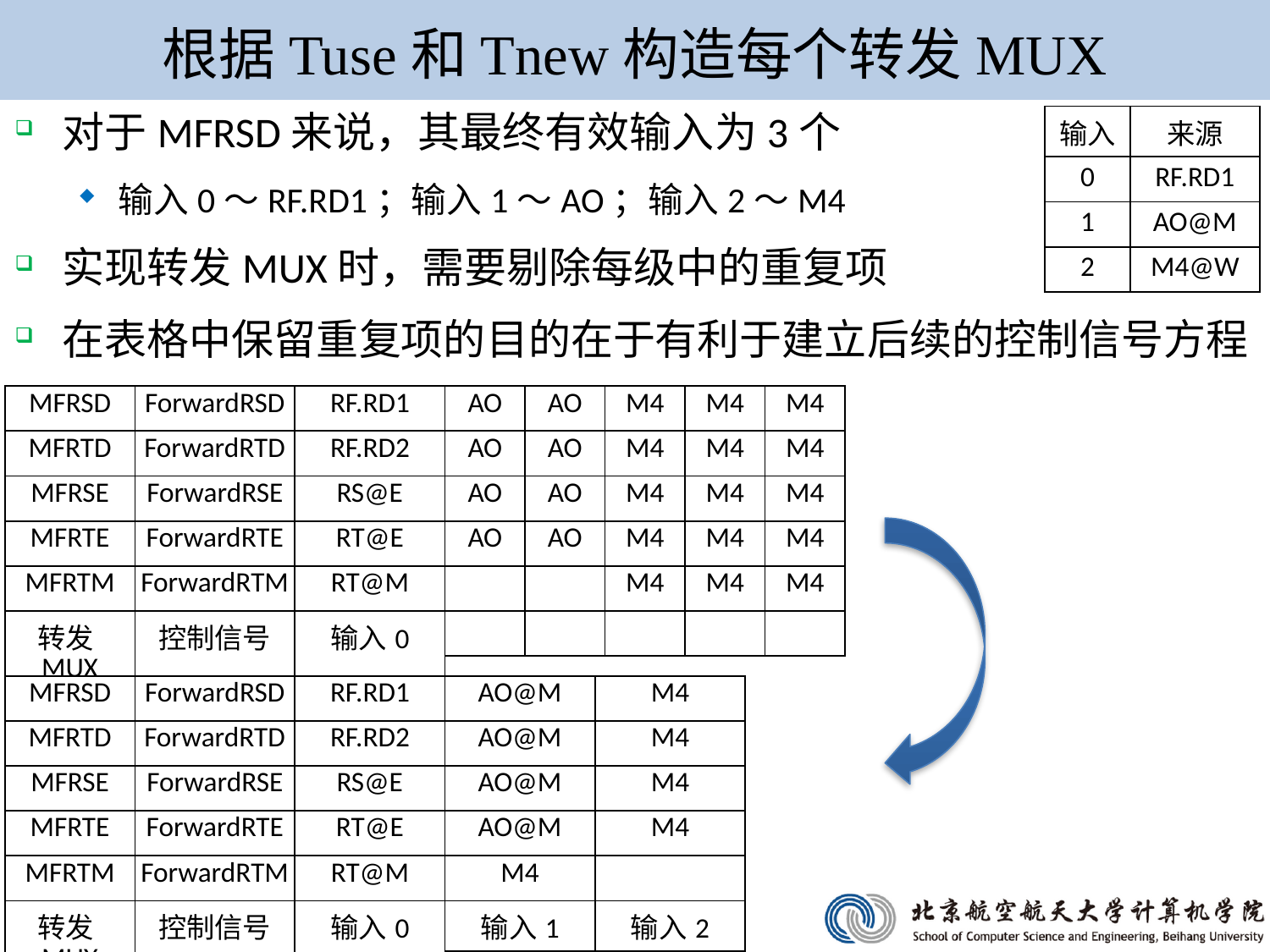

# 根据Tuse和Tnew构造每个转发MUX
对于MFRSD来说，其最终有效输入为3个
输入0～RF.RD1；输入1～AO；输入2～M4
实现转发MUX时，需要剔除每级中的重复项
在表格中保留重复项的目的在于有利于建立后续的控制信号方程
| 输入 | 来源 |
| --- | --- |
| 0 | RF.RD1 |
| 1 | AO@M |
| 2 | M4@W |
| MFRSD | ForwardRSD | RF.RD1 |
| --- | --- | --- |
| MFRTD | ForwardRTD | RF.RD2 |
| MFRSE | ForwardRSE | RS@E |
| MFRTE | ForwardRTE | RT@E |
| MFRTM | ForwardRTM | RT@M |
| 转发MUX | 控制信号 | 输入0 |
| AO | AO | M4 | M4 | M4 |
| --- | --- | --- | --- | --- |
| AO | AO | M4 | M4 | M4 |
| AO | AO | M4 | M4 | M4 |
| AO | AO | M4 | M4 | M4 |
|  |  | M4 | M4 | M4 |
|  |  |  |  |  |

| MFRSD | ForwardRSD | RF.RD1 |
| --- | --- | --- |
| MFRTD | ForwardRTD | RF.RD2 |
| MFRSE | ForwardRSE | RS@E |
| MFRTE | ForwardRTE | RT@E |
| MFRTM | ForwardRTM | RT@M |
| 转发MUX | 控制信号 | 输入0 |
| AO@M | M4 |
| --- | --- |
| AO@M | M4 |
| AO@M | M4 |
| AO@M | M4 |
| M4 |  |
| 输入1 | 输入2 |
42